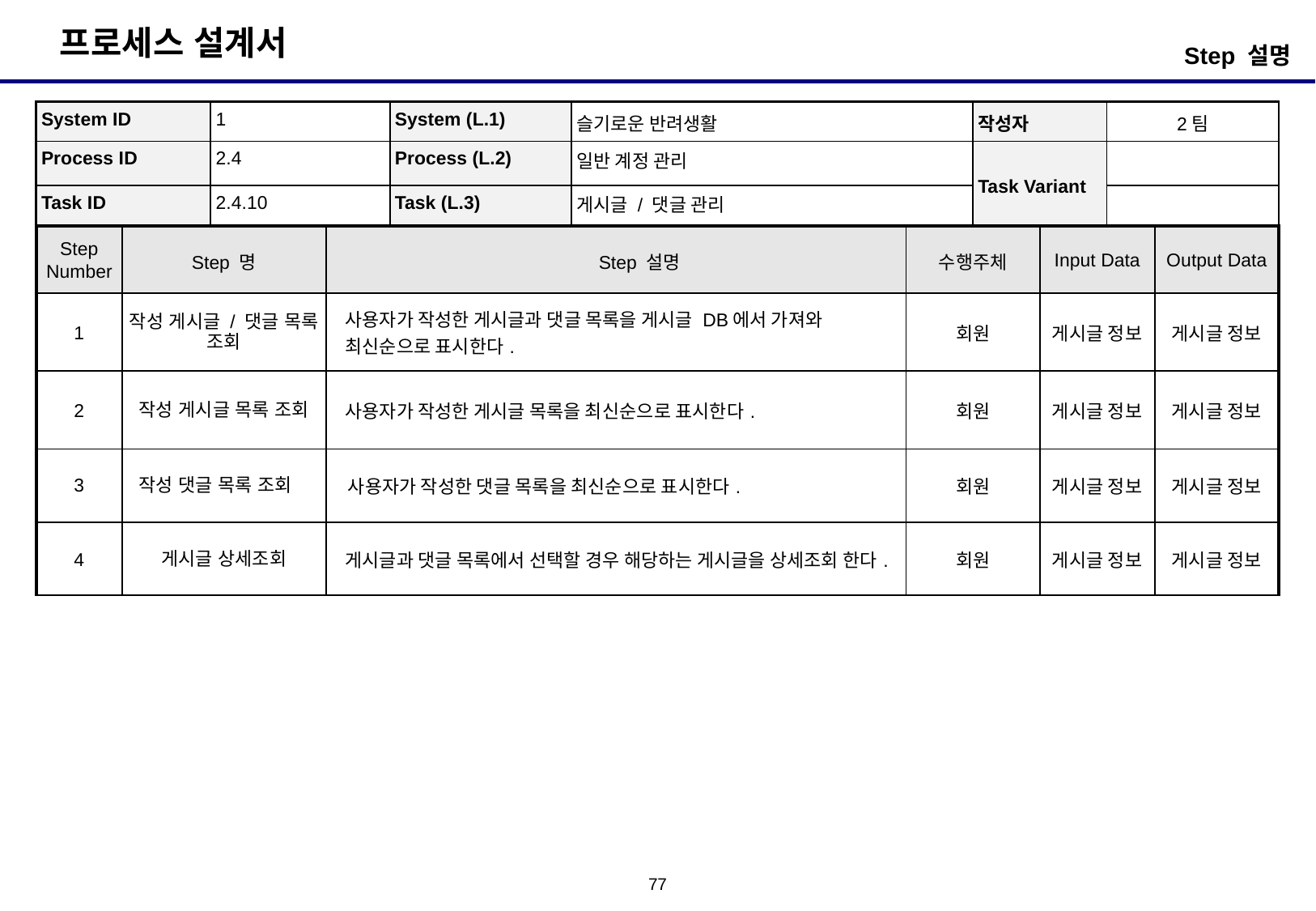

Step 설명
| System ID | 1 | System (L.1) | 슬기로운 반려생활 | 작성자 | 2팀 |
| --- | --- | --- | --- | --- | --- |
| Process ID | 2.4 | Process (L.2) | 일반 계정 관리 | Task Variant |  |
| Task ID | 2.4.10 | Task (L.3) | 게시글 / 댓글 관리 |  |  |
| Step Number | Step 명 | Step 설명 | 수행주체 | Input Data | Output Data |
| --- | --- | --- | --- | --- | --- |
| 1 | 작성 게시글 / 댓글 목록 조회 | 사용자가 작성한 게시글과 댓글 목록을 게시글 DB에서 가져와 최신순으로 표시한다. | 회원 | 게시글 정보 | 게시글 정보 |
| 2 | 작성 게시글 목록 조회 | 사용자가 작성한 게시글 목록을 최신순으로 표시한다. | 회원 | 게시글 정보 | 게시글 정보 |
| 3 | 작성 댓글 목록 조회 | 사용자가 작성한 댓글 목록을 최신순으로 표시한다. | 회원 | 게시글 정보 | 게시글 정보 |
| 4 | 게시글 상세조회 | 게시글과 댓글 목록에서 선택할 경우 해당하는 게시글을 상세조회 한다. | 회원 | 게시글 정보 | 게시글 정보 |